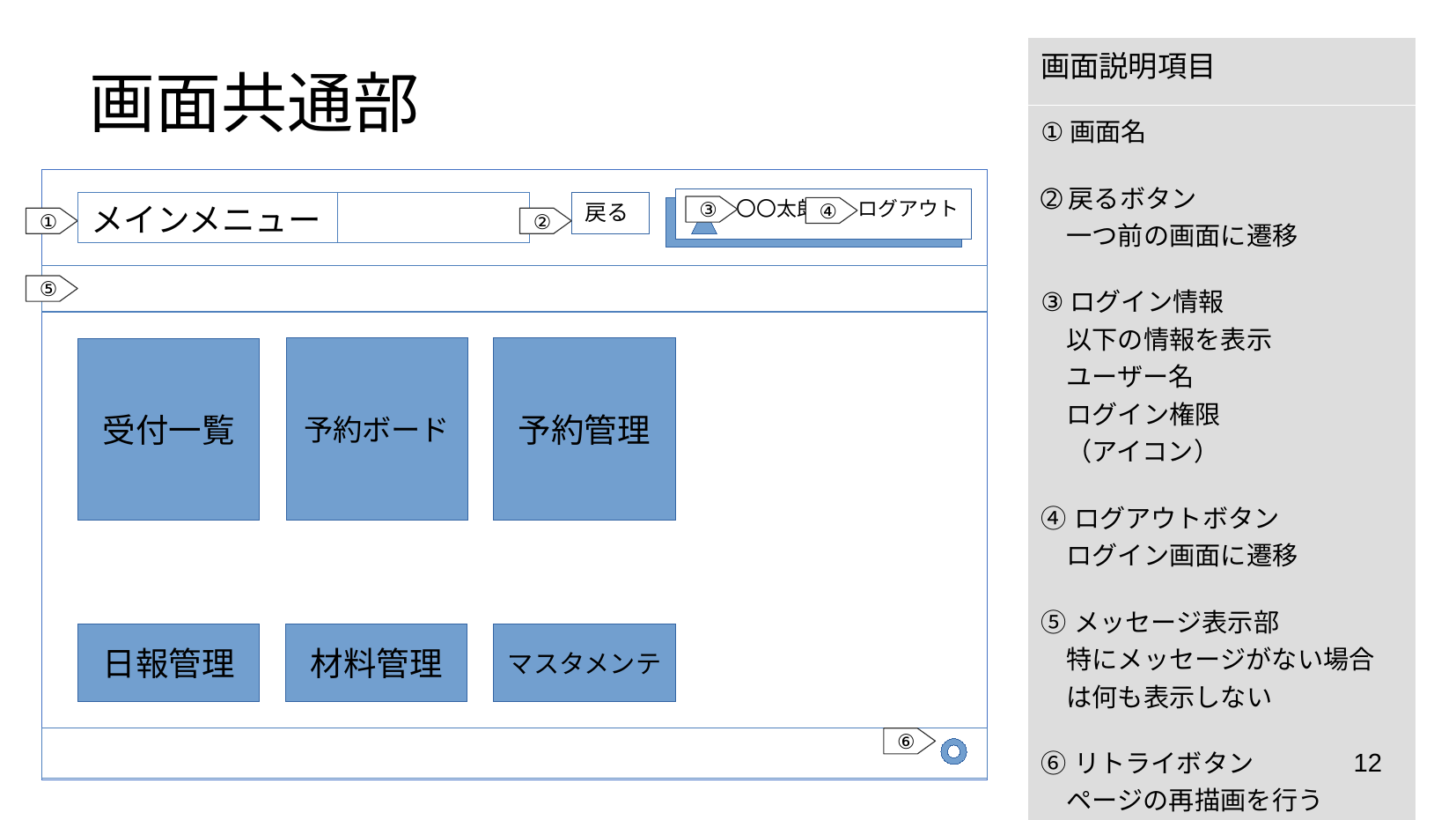

# 画面共通部
| 画面説明項目 |
| --- |
| ①画面名 ➁戻るボタン 　一つ前の画面に遷移 ③ログイン情報 　以下の情報を表示 　ユーザー名 　ログイン権限 　（アイコン） ④ログアウトボタン 　ログイン画面に遷移 ⑤メッセージ表示部 　特にメッセージがない場合　 　は何も表示しない ⑥リトライボタン 　ページの再描画を行う |

〇〇太郎　　ログアウト
メインメニュー

戻る
③

④
①
②

⑤
予約ボード
予約管理
受付一覧
日報管理
材料管理
マスタメンテ

⑥

12